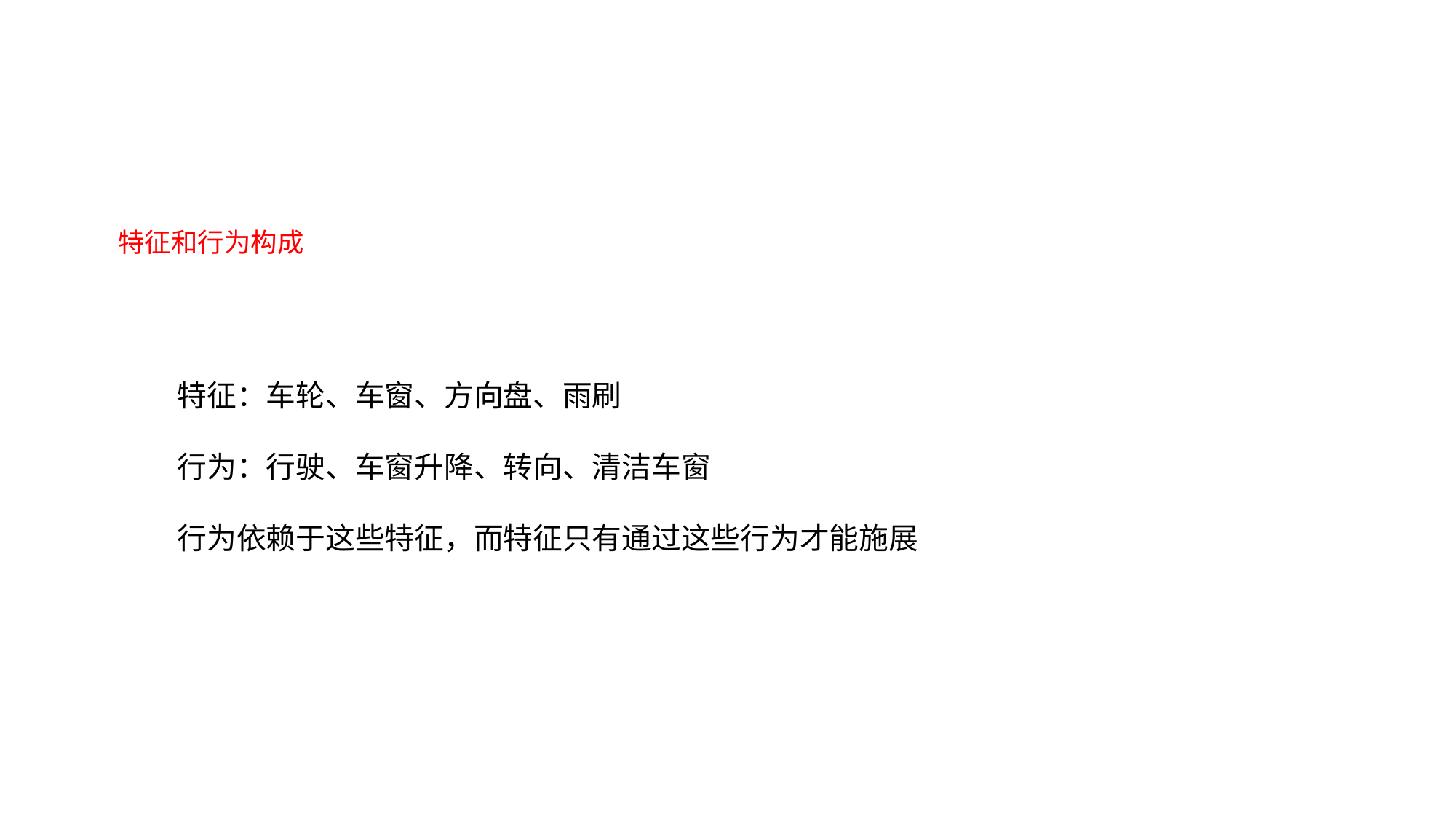

特征和行为构成
特征：车轮、车窗、方向盘、雨刷

行为：行驶、车窗升降、转向、清洁车窗

行为依赖于这些特征，而特征只有通过这些行为才能施展